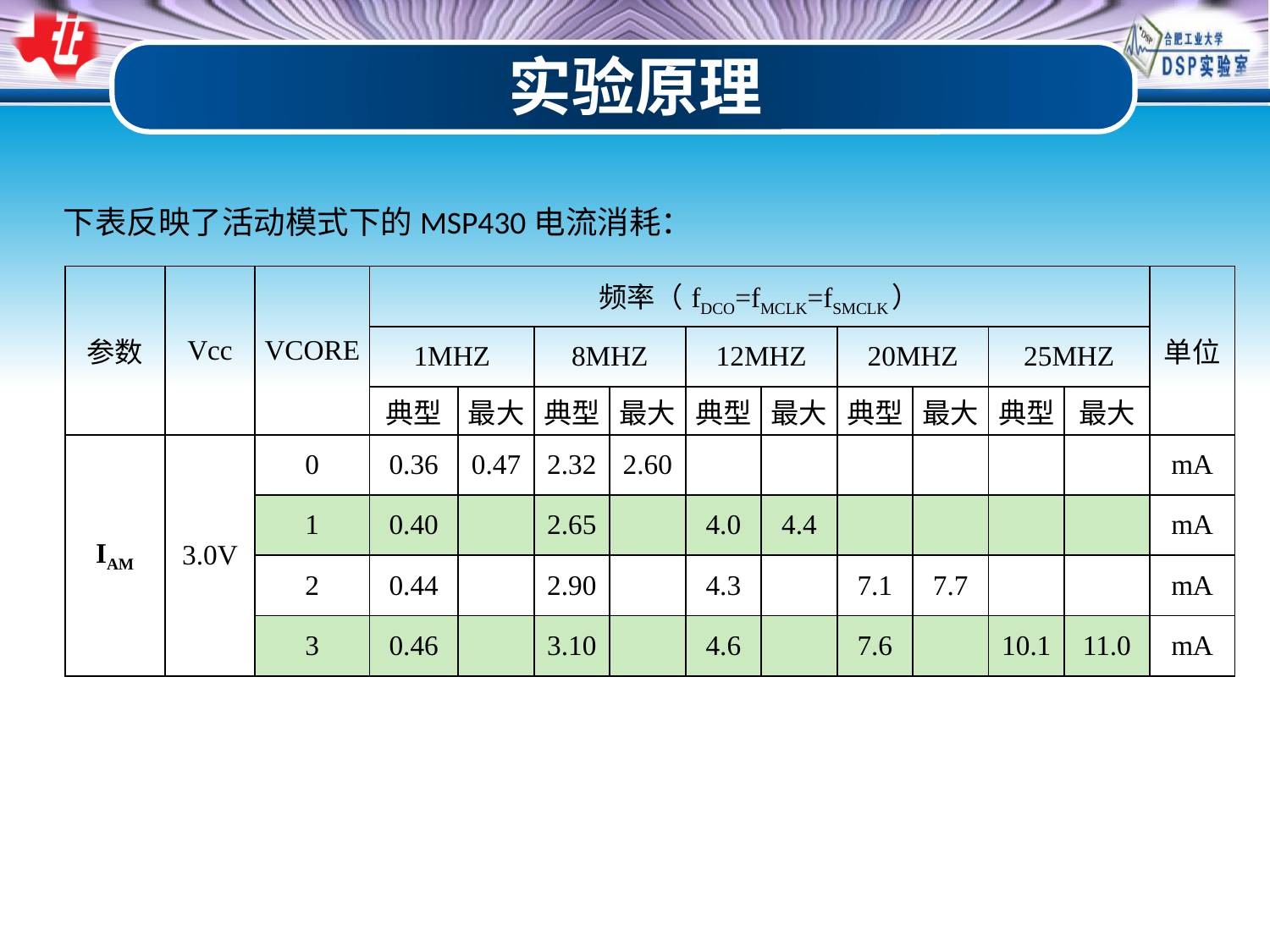

实验原理
下表反映了活动模式下的MSP430电流消耗：
| 参数 | Vcc | VCORE | 频率（fDCO=fMCLK=fSMCLK） |  |  |  |  |  |  |  |  |  | 单位 |
| --- | --- | --- | --- | --- | --- | --- | --- | --- | --- | --- | --- | --- | --- |
|  |  |  | 1MHZ |  | 8MHZ |  | 12MHZ |  | 20MHZ |  | 25MHZ |  |  |
|  |  |  | 典型 | 最大 | 典型 | 最大 | 典型 | 最大 | 典型 | 最大 | 典型 | 最大 |  |
| IAM | 3.0V | 0 | 0.36 | 0.47 | 2.32 | 2.60 |  |  |  |  |  |  | mA |
|  |  | 1 | 0.40 |  | 2.65 |  | 4.0 | 4.4 |  |  |  |  | mA |
|  |  | 2 | 0.44 |  | 2.90 |  | 4.3 |  | 7.1 | 7.7 |  |  | mA |
|  |  | 3 | 0.46 |  | 3.10 |  | 4.6 |  | 7.6 |  | 10.1 | 11.0 | mA |